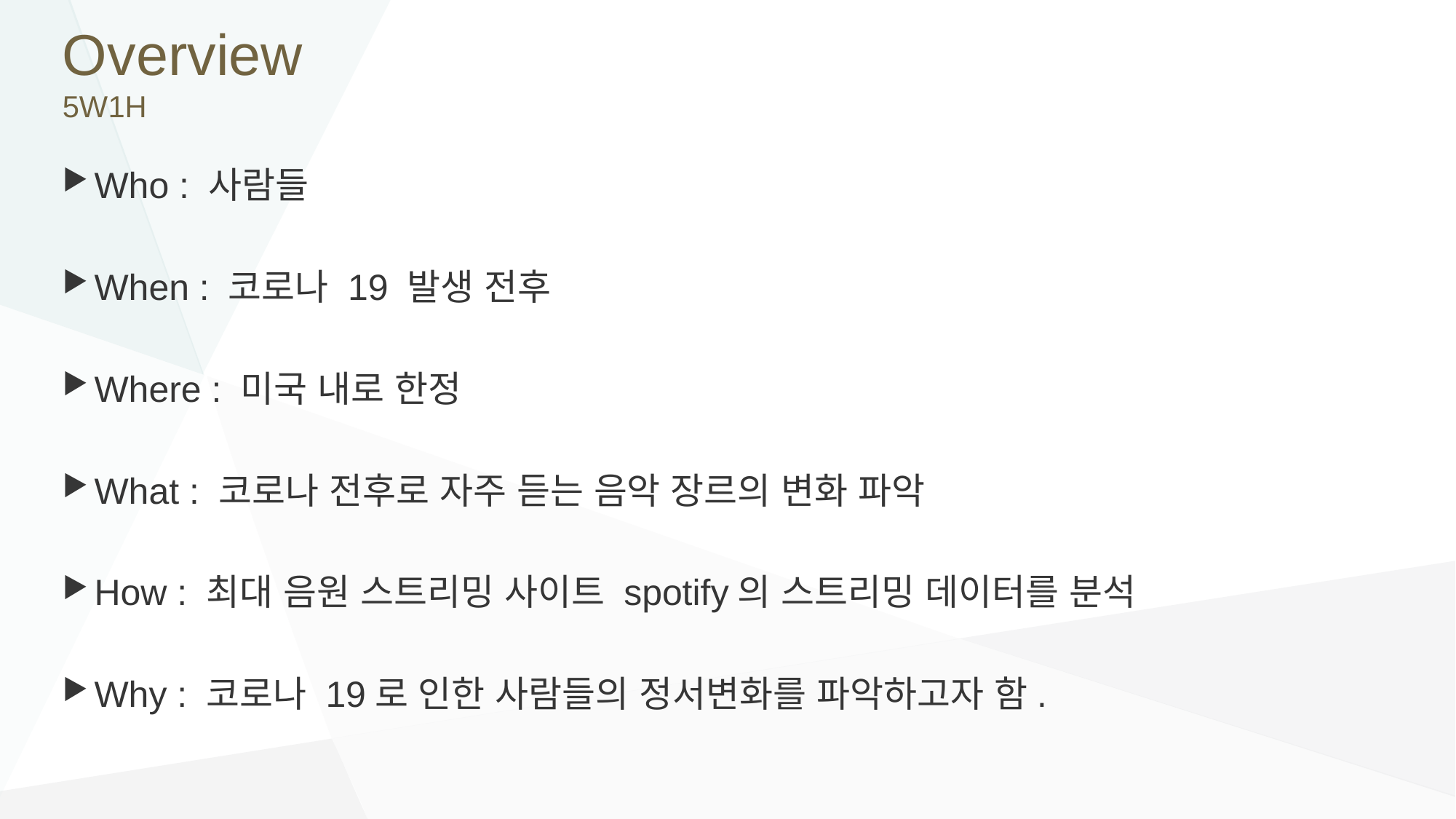

# Overview
5W1H
Who : 사람들

When : 코로나 19 발생 전후

Where : 미국 내로 한정

What : 코로나 전후로 자주 듣는 음악 장르의 변화 파악

How : 최대 음원 스트리밍 사이트 spotify의 스트리밍 데이터를 분석

Why : 코로나 19로 인한 사람들의 정서변화를 파악하고자 함.